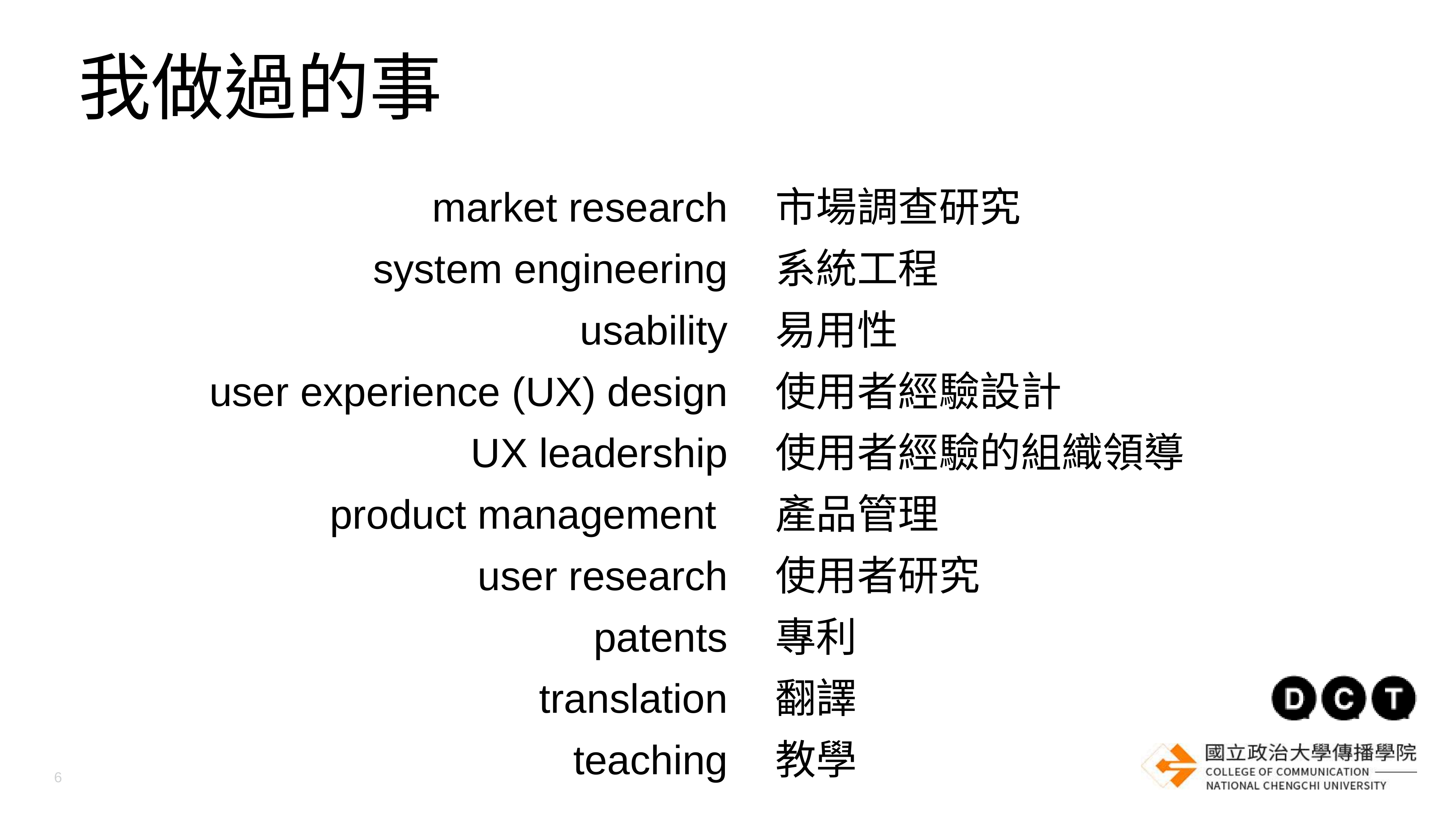

我做過的事
market research
system engineering
usability
user experience (UX) design
UX leadership
product management
user research
patents
translation
teaching

市場調查研究
系統工程
易用性
使用者經驗設計
使用者經驗的組織領導
產品管理
使用者研究
專利
翻譯
教學